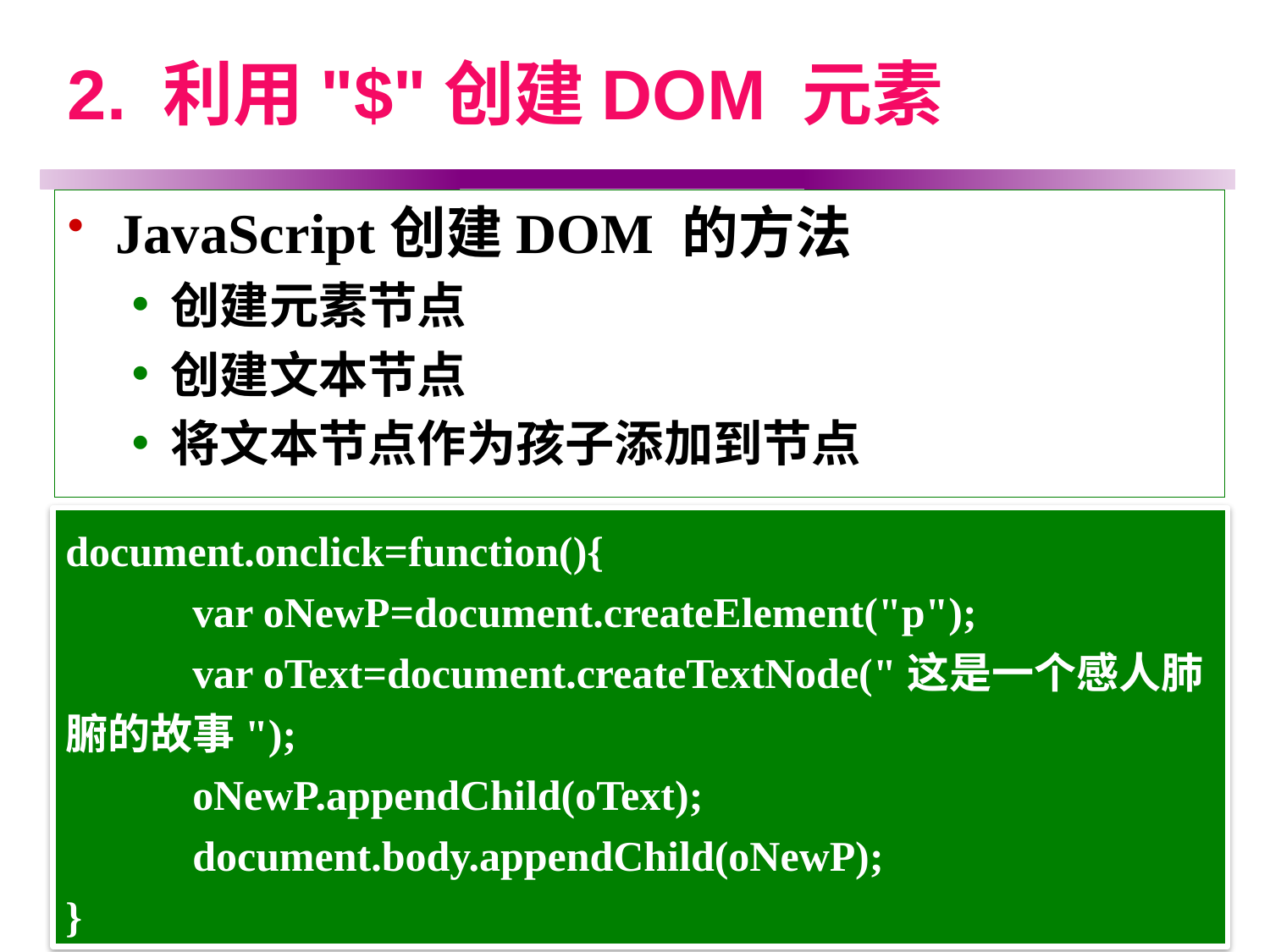

# 2. 利用"$"创建DOM 元素
JavaScript创建DOM 的方法
创建元素节点
创建文本节点
将文本节点作为孩子添加到节点
document.onclick=function(){
	var oNewP=document.createElement("p");
	var oText=document.createTextNode("这是一个感人肺腑的故事");
	oNewP.appendChild(oText);
	document.body.appendChild(oNewP);
}